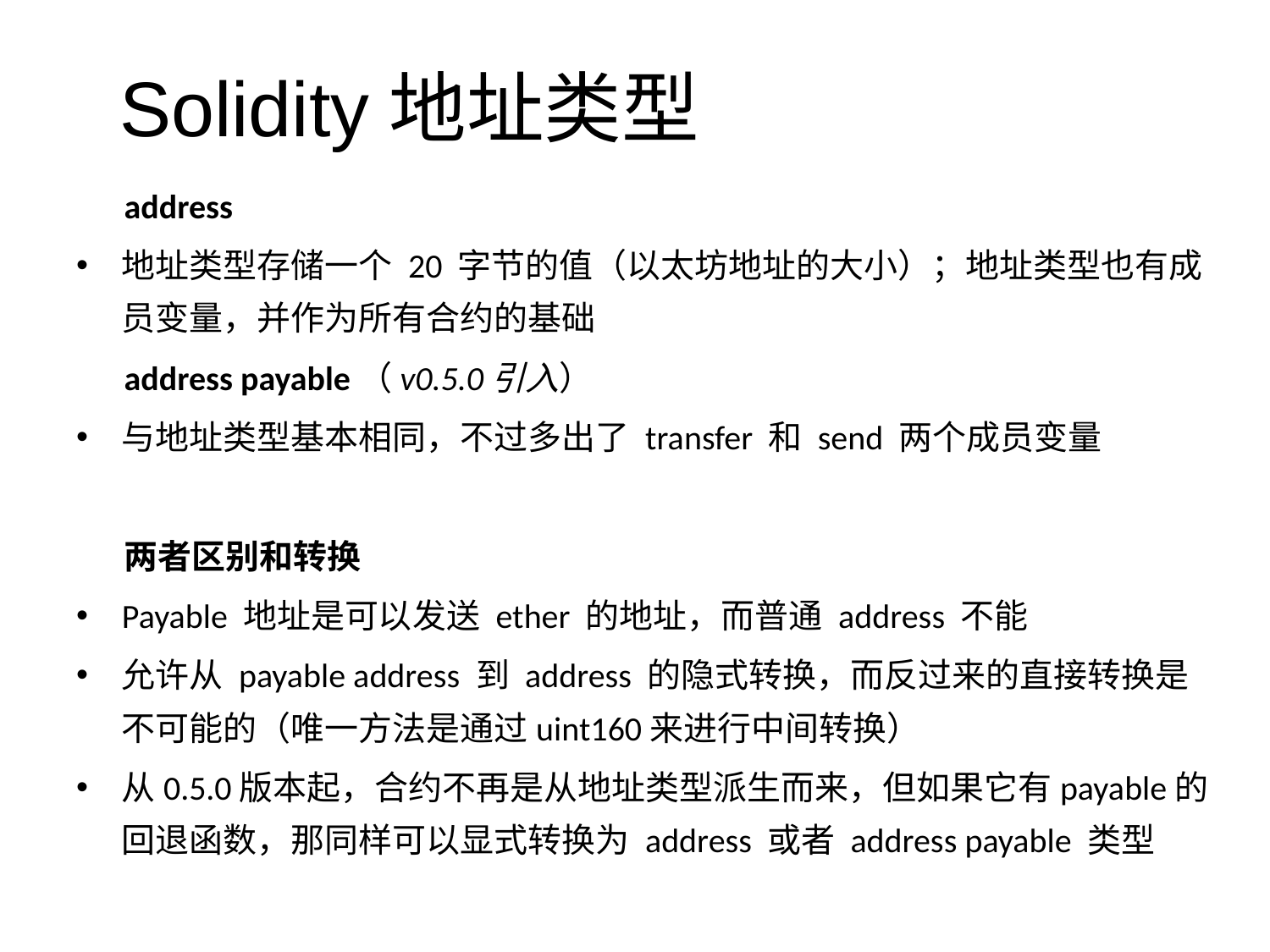

# Solidity地址类型
address
地址类型存储一个 20 字节的值（以太坊地址的大小）；地址类型也有成员变量，并作为所有合约的基础
address payable（v0.5.0引入）
与地址类型基本相同，不过多出了 transfer 和 send 两个成员变量

两者区别和转换
Payable 地址是可以发送 ether 的地址，而普通 address 不能
允许从 payable address 到 address 的隐式转换，而反过来的直接转换是不可能的（唯一方法是通过uint160来进行中间转换）
从0.5.0版本起，合约不再是从地址类型派生而来，但如果它有payable的回退函数，那同样可以显式转换为 address 或者 address payable 类型